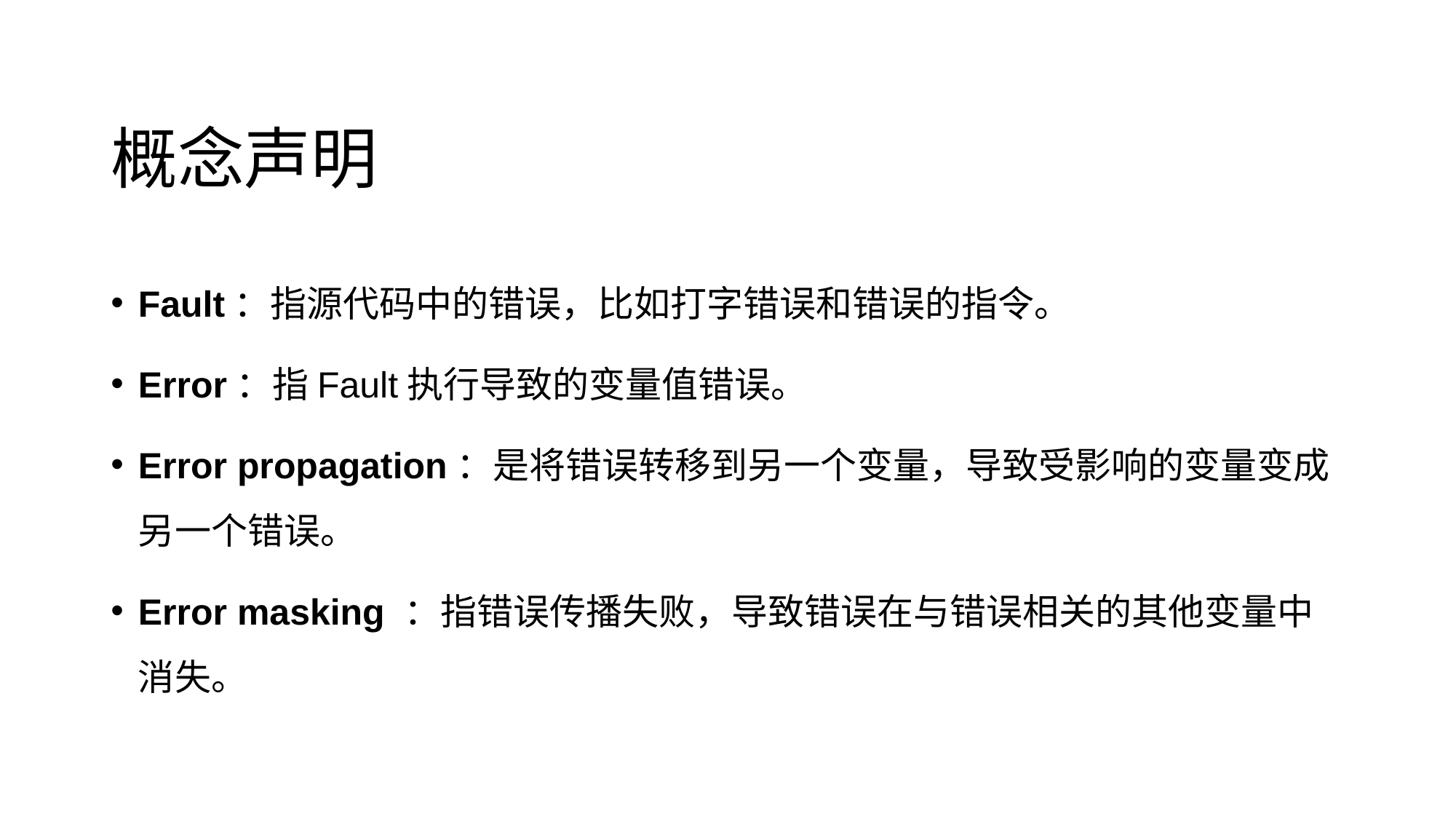

# 概念声明
Fault：指源代码中的错误，比如打字错误和错误的指令。
Error：指Fault执行导致的变量值错误。
Error propagation：是将错误转移到另一个变量，导致受影响的变量变成另一个错误。
Error masking ：指错误传播失败，导致错误在与错误相关的其他变量中消失。